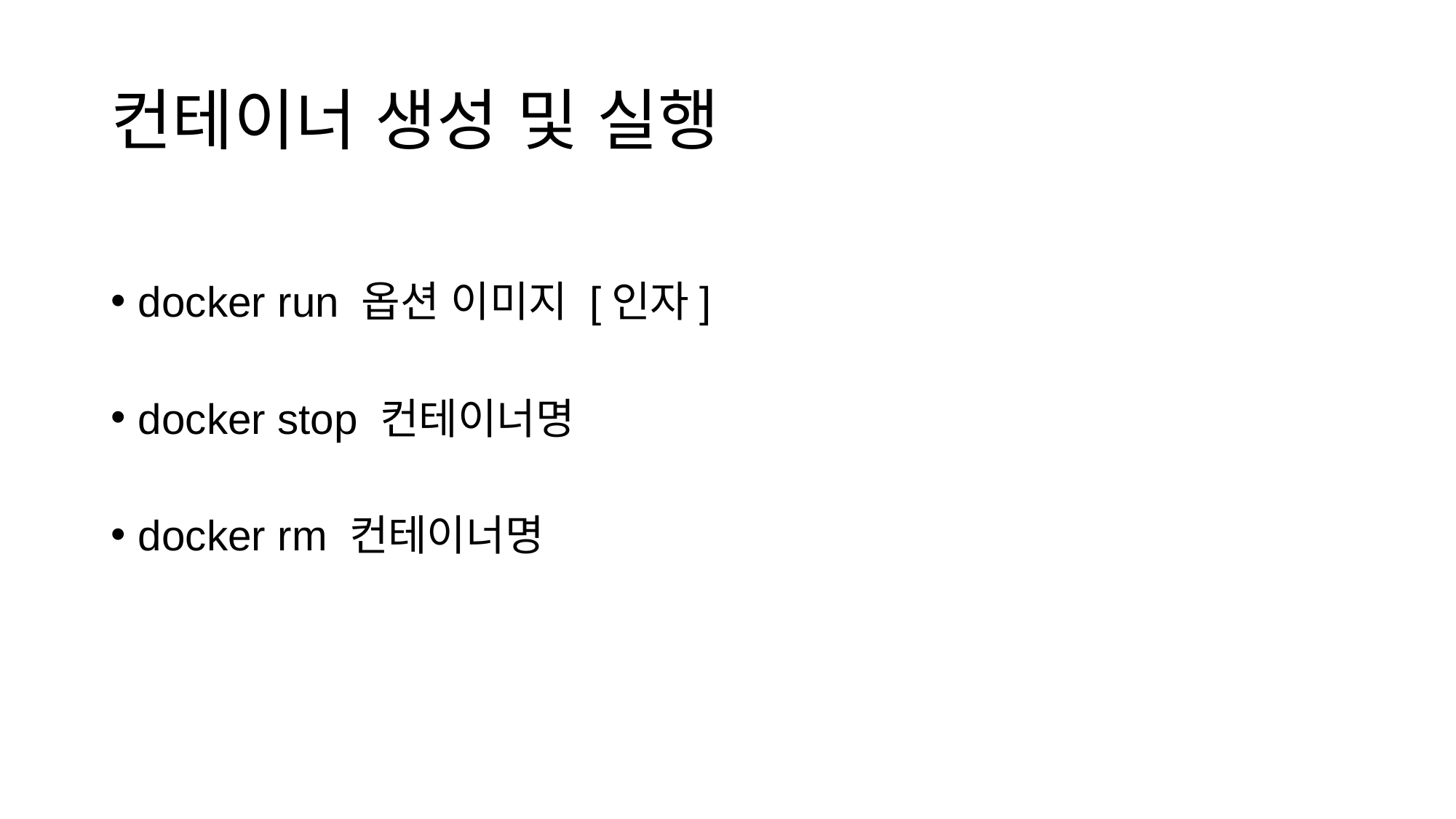

# 컨테이너 생성 및 실행
docker run 옵션 이미지 [인자]
docker stop 컨테이너명
docker rm 컨테이너명